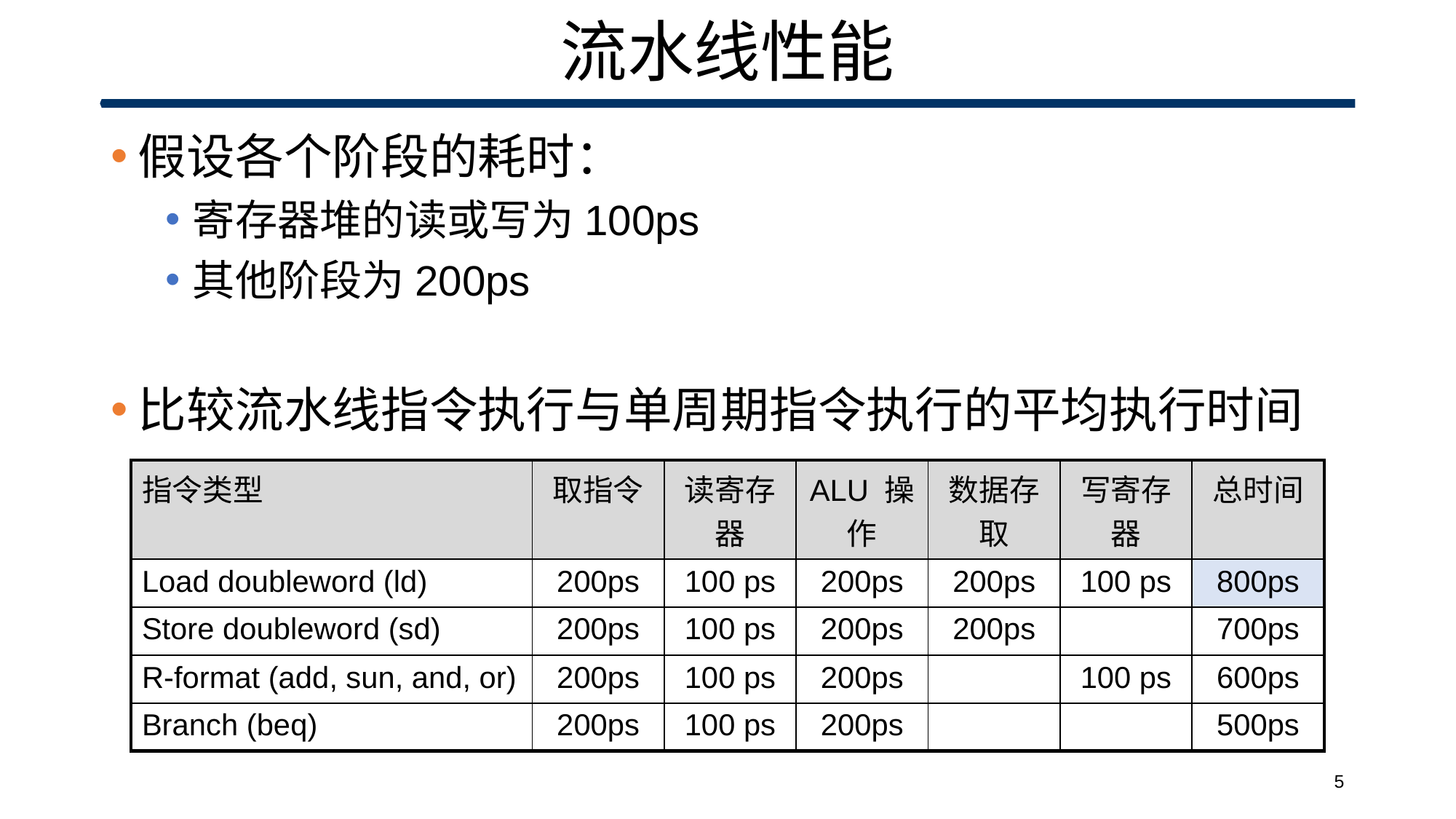

# 流水线性能
假设各个阶段的耗时：
寄存器堆的读或写为100ps
其他阶段为200ps

比较流水线指令执行与单周期指令执行的平均执行时间
| 指令类型 | 取指令 | 读寄存器 | ALU 操作 | 数据存取 | 写寄存器 | 总时间 |
| --- | --- | --- | --- | --- | --- | --- |
| Load doubleword (ld) | 200ps | 100 ps | 200ps | 200ps | 100 ps | 800ps |
| Store doubleword (sd) | 200ps | 100 ps | 200ps | 200ps |  | 700ps |
| R-format (add, sun, and, or) | 200ps | 100 ps | 200ps |  | 100 ps | 600ps |
| Branch (beq) | 200ps | 100 ps | 200ps |  |  | 500ps |
5